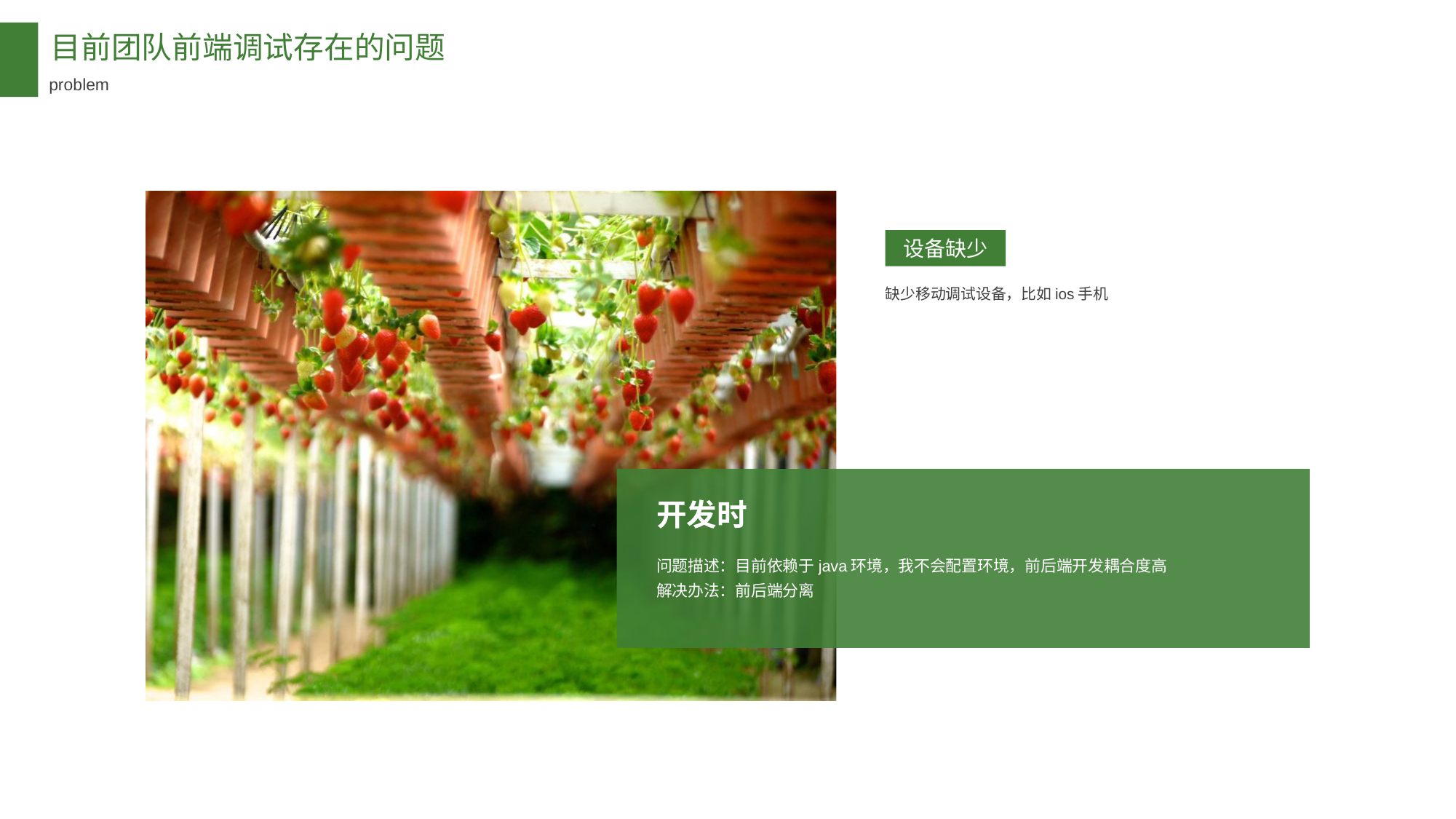

目前团队前端调试存在的问题
problem

设备缺少
缺少移动调试设备，比如ios手机

开发时
问题描述：目前依赖于java环境，我不会配置环境，前后端开发耦合度高
解决办法：前后端分离